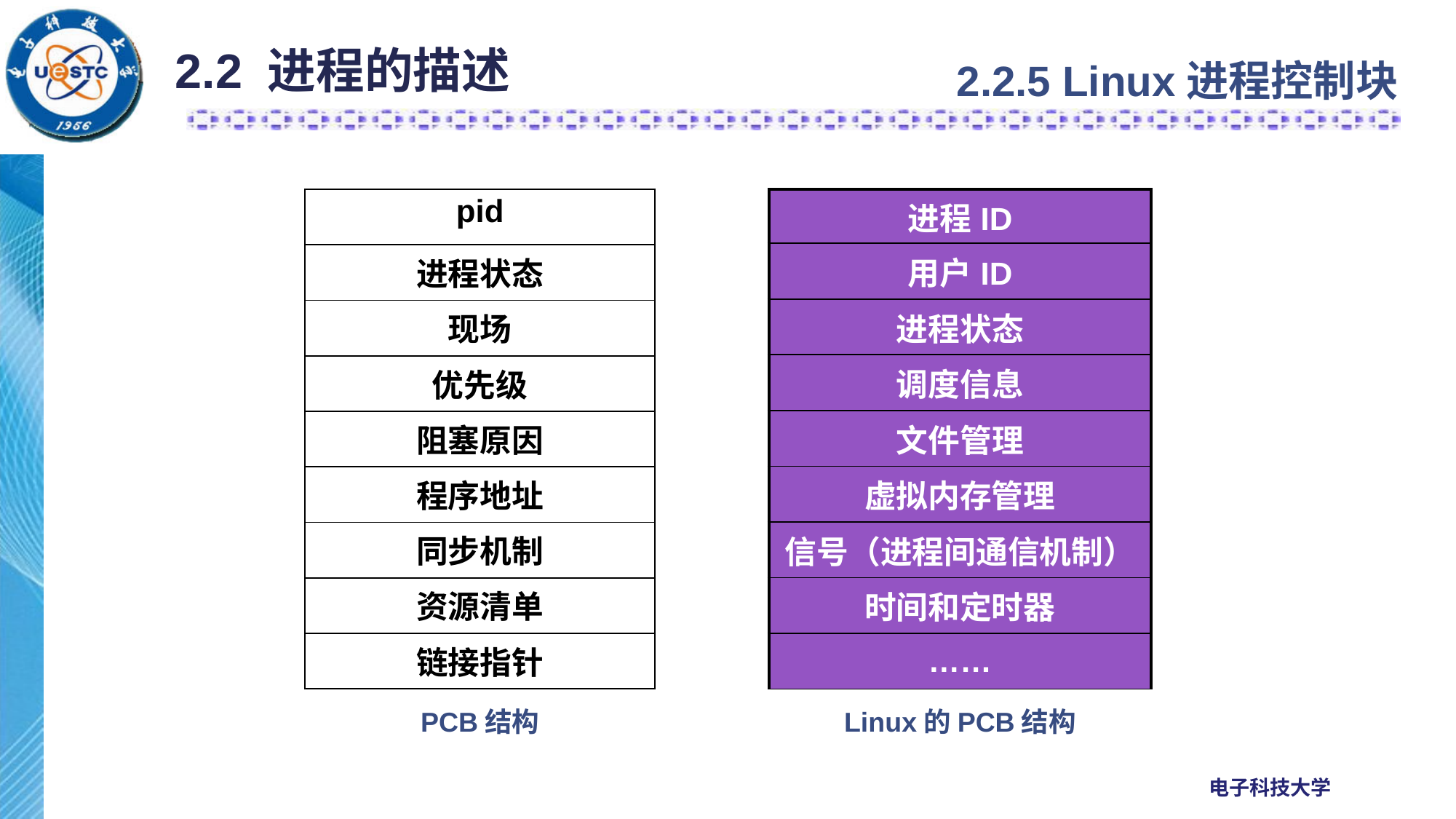

2.2 进程的描述
2.2.5 Linux进程控制块
| 进程ID |
| --- |
| 用户ID |
| 进程状态 |
| 调度信息 |
| 文件管理 |
| 虚拟内存管理 |
| 信号（进程间通信机制） |
| 时间和定时器 |
| …… |
| pid |
| --- |
| 进程状态 |
| 现场 |
| 优先级 |
| 阻塞原因 |
| 程序地址 |
| 同步机制 |
| 资源清单 |
| 链接指针 |
PCB结构
Linux的PCB结构